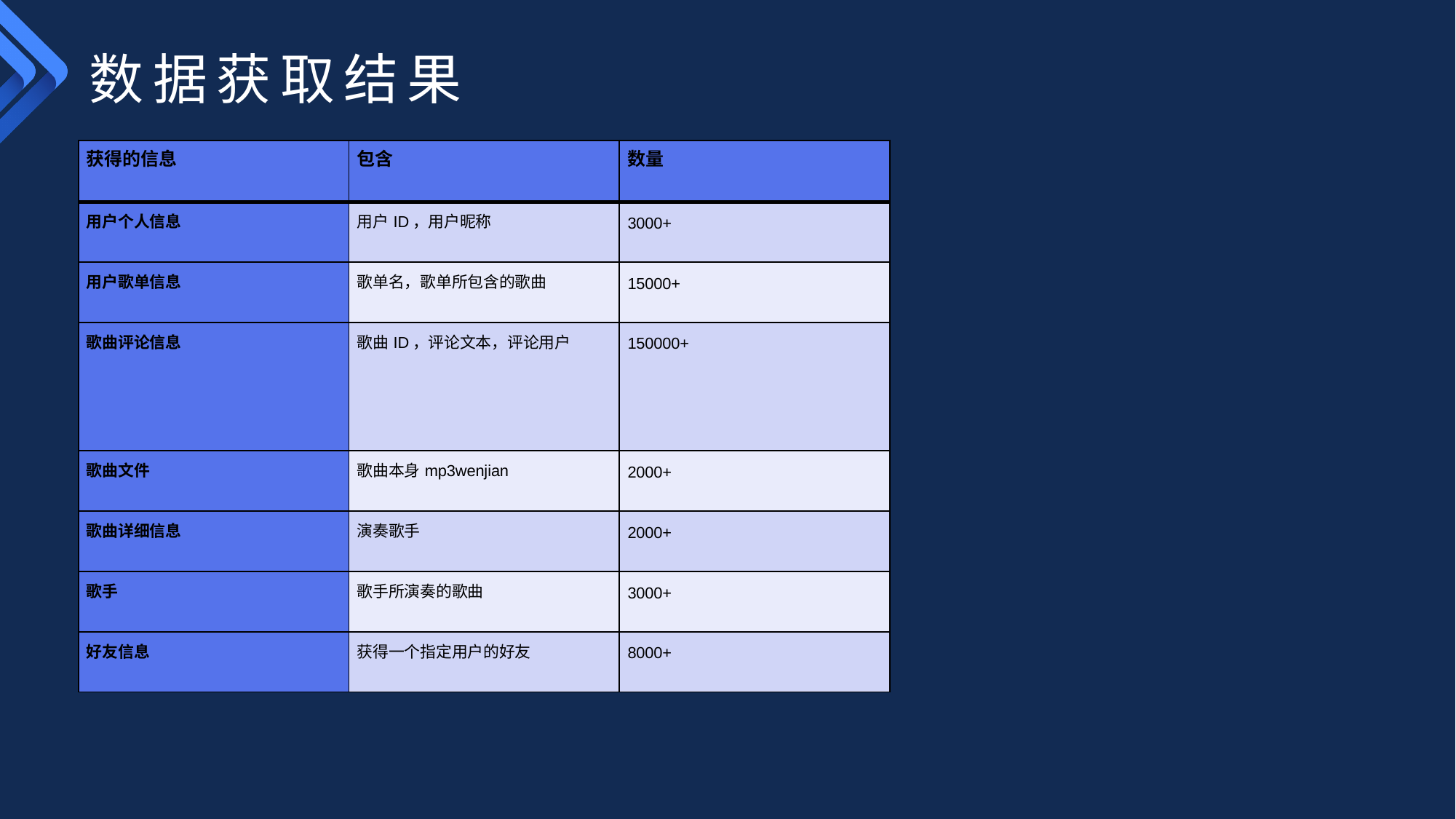

# 数据获取结果
| 获得的信息 | 包含 | 数量 |
| --- | --- | --- |
| 用户个人信息 | 用户ID，用户昵称 | 3000+ |
| 用户歌单信息 | 歌单名，歌单所包含的歌曲 | 15000+ |
| 歌曲评论信息 | 歌曲ID，评论文本，评论用户 | 150000+ |
| 歌曲文件 | 歌曲本身mp3wenjian | 2000+ |
| 歌曲详细信息 | 演奏歌手 | 2000+ |
| 歌手 | 歌手所演奏的歌曲 | 3000+ |
| 好友信息 | 获得一个指定用户的好友 | 8000+ |